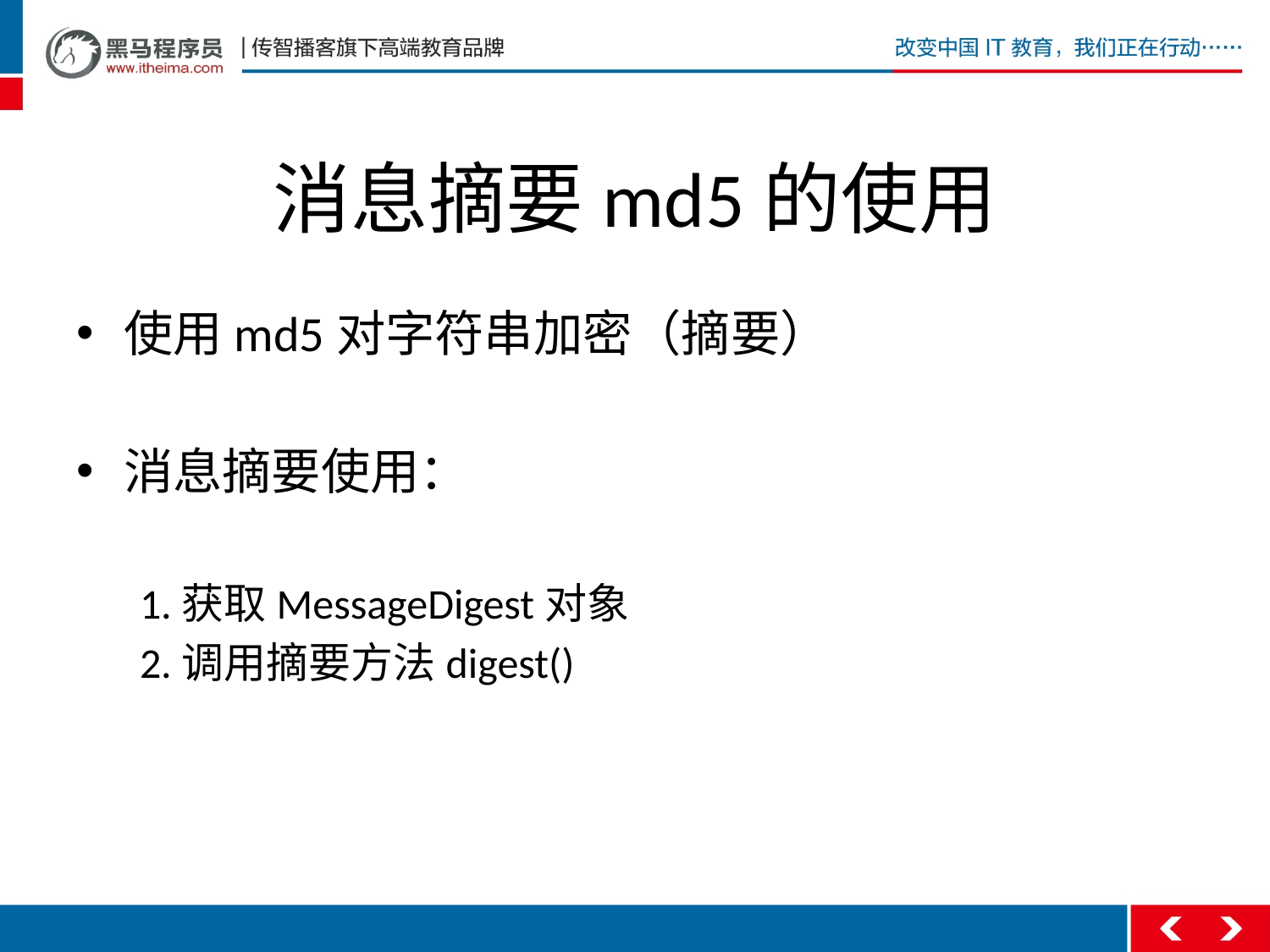

# 消息摘要md5的使用
使用md5对字符串加密（摘要）

消息摘要使用：

1.获取MessageDigest对象
2.调用摘要方法digest()